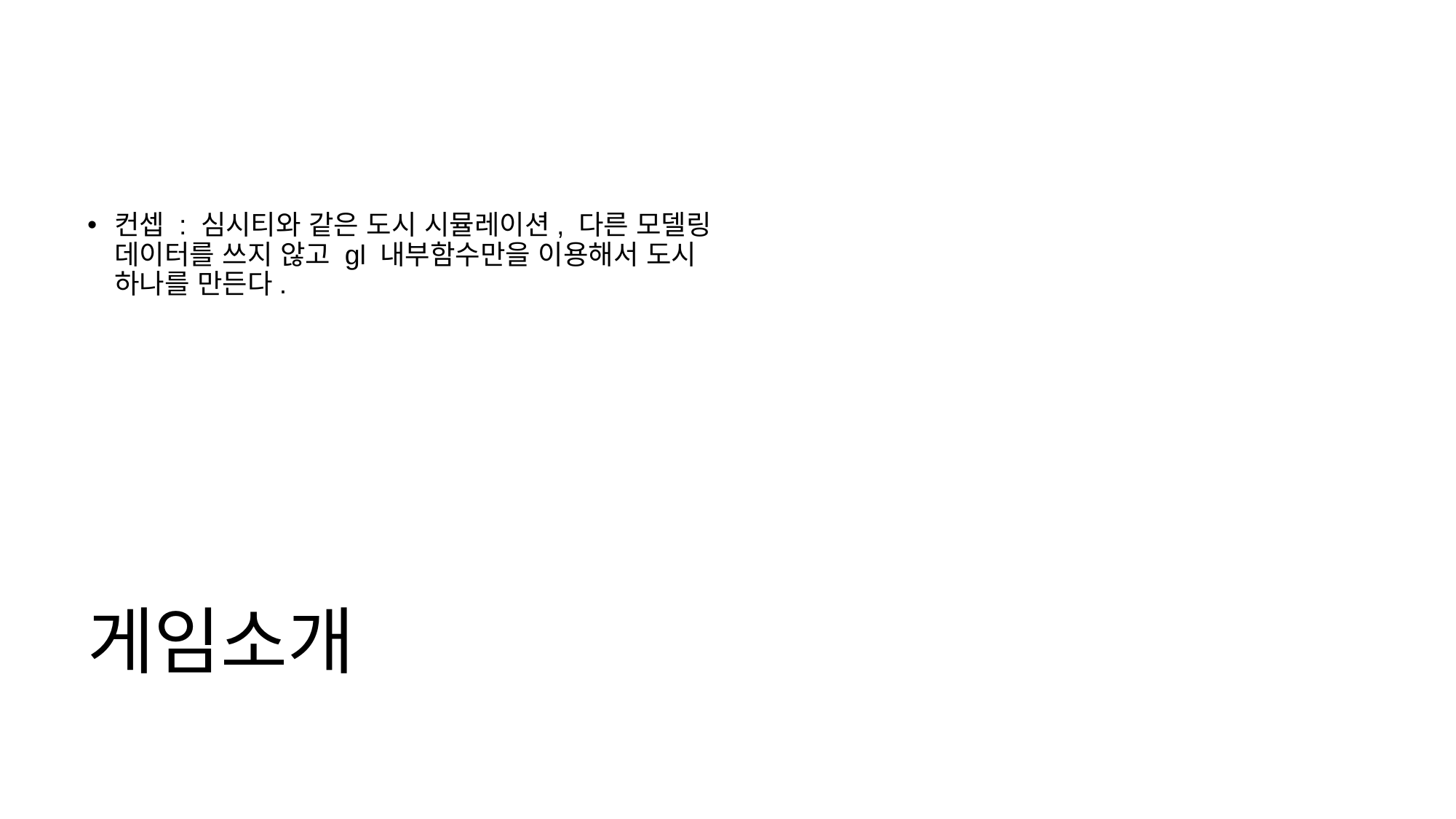

컨셉 : 심시티와 같은 도시 시뮬레이션, 다른 모델링 데이터를 쓰지 않고 gl 내부함수만을 이용해서 도시 하나를 만든다.

# 게임소개